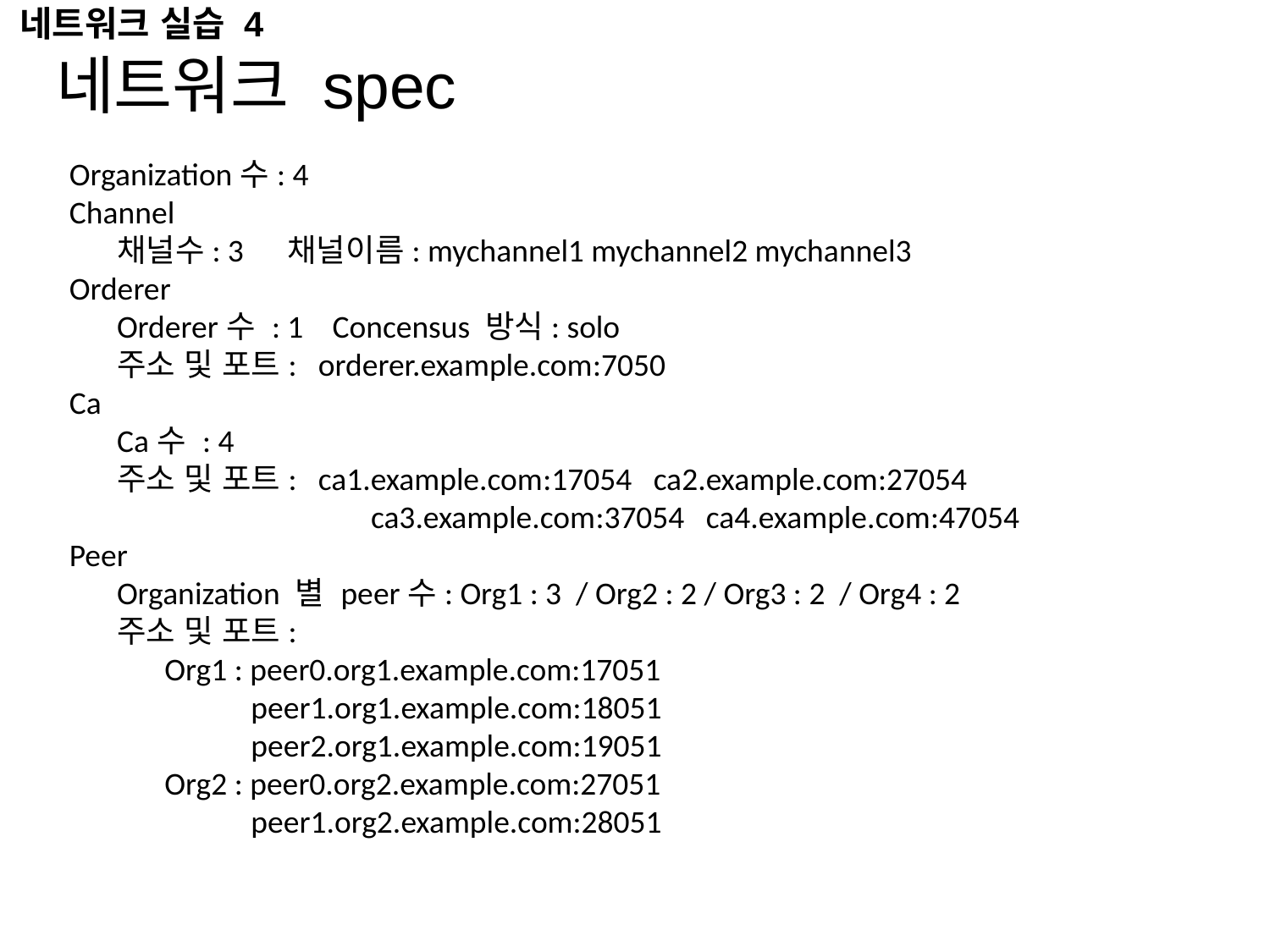

# 네트워크 실습 4
네트워크 spec
Organization수: 4
Channel
채널수: 3     채널이름: mychannel1 mychannel2 mychannel3
Orderer
Orderer수 : 1    Concensus 방식: solo
주소 및 포트:   orderer.example.com:7050
Ca
Ca수 : 4
주소 및 포트:   ca1.example.com:17054   ca2.example.com:27054
		ca3.example.com:37054   ca4.example.com:47054
Peer
Organization 별 peer수: Org1 : 3  / Org2 : 2 / Org3 : 2  / Org4 : 2
주소 및 포트:
Org1 : peer0.org1.example.com:17051
            peer1.org1.example.com:18051
            peer2.org1.example.com:19051
Org2 : peer0.org2.example.com:27051
            peer1.org2.example.com:28051